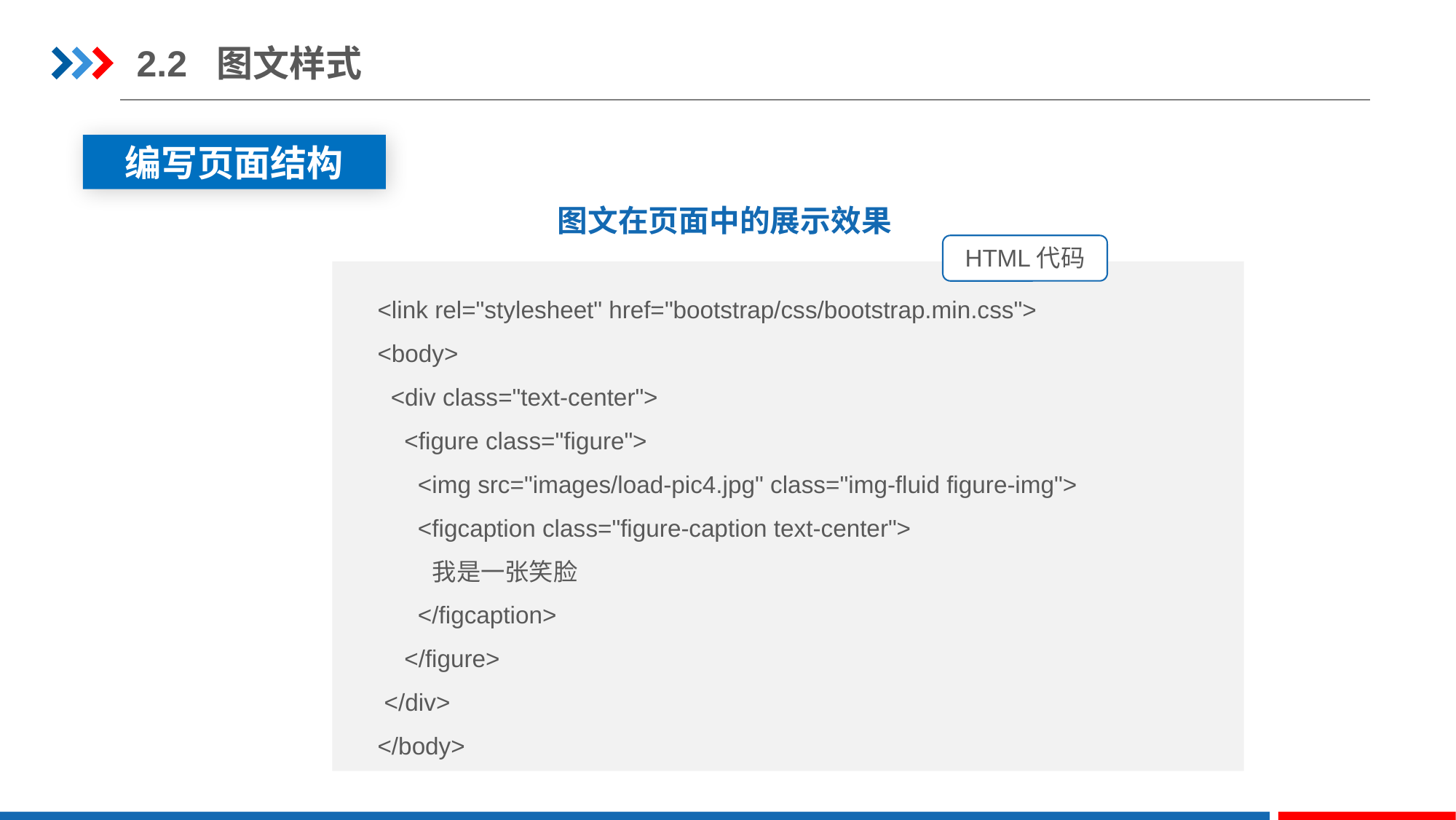

2.2  图文样式
编写页面结构
图文在页面中的展示效果
HTML代码

<link rel="stylesheet" href="bootstrap/css/bootstrap.min.css">
<body>
  <div class="text-center">
    <figure class="figure">
      <img src="images/load-pic4.jpg" class="img-fluid figure-img">
      <figcaption class="figure-caption text-center">
         我是一张笑脸
      </figcaption>
    </figure>
 </div>
</body>